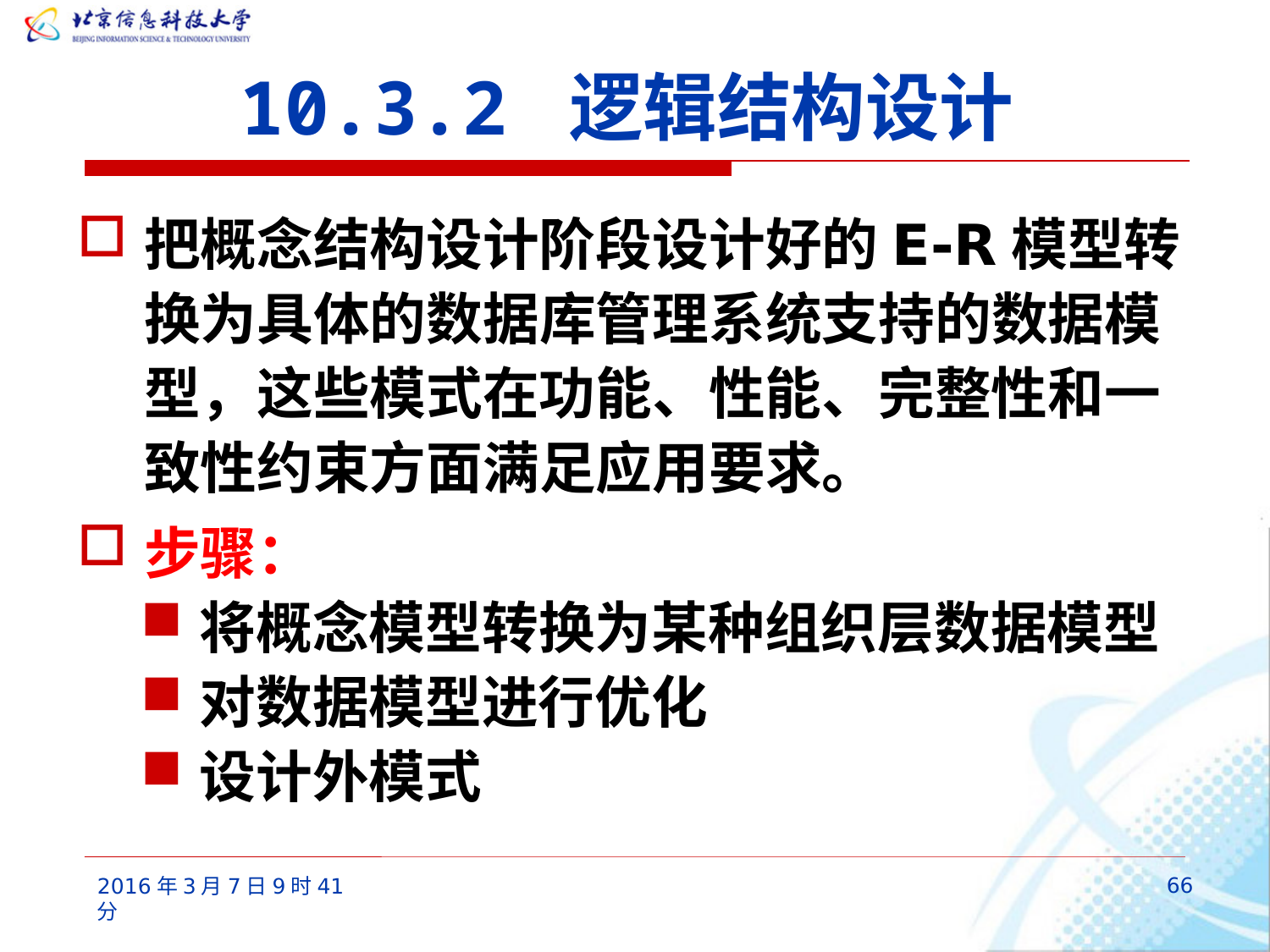

# 10.3.2 逻辑结构设计
把概念结构设计阶段设计好的E-R模型转换为具体的数据库管理系统支持的数据模型，这些模式在功能、性能、完整性和一致性约束方面满足应用要求。
步骤：
将概念模型转换为某种组织层数据模型
对数据模型进行优化
设计外模式
2016年3月7日9时41分